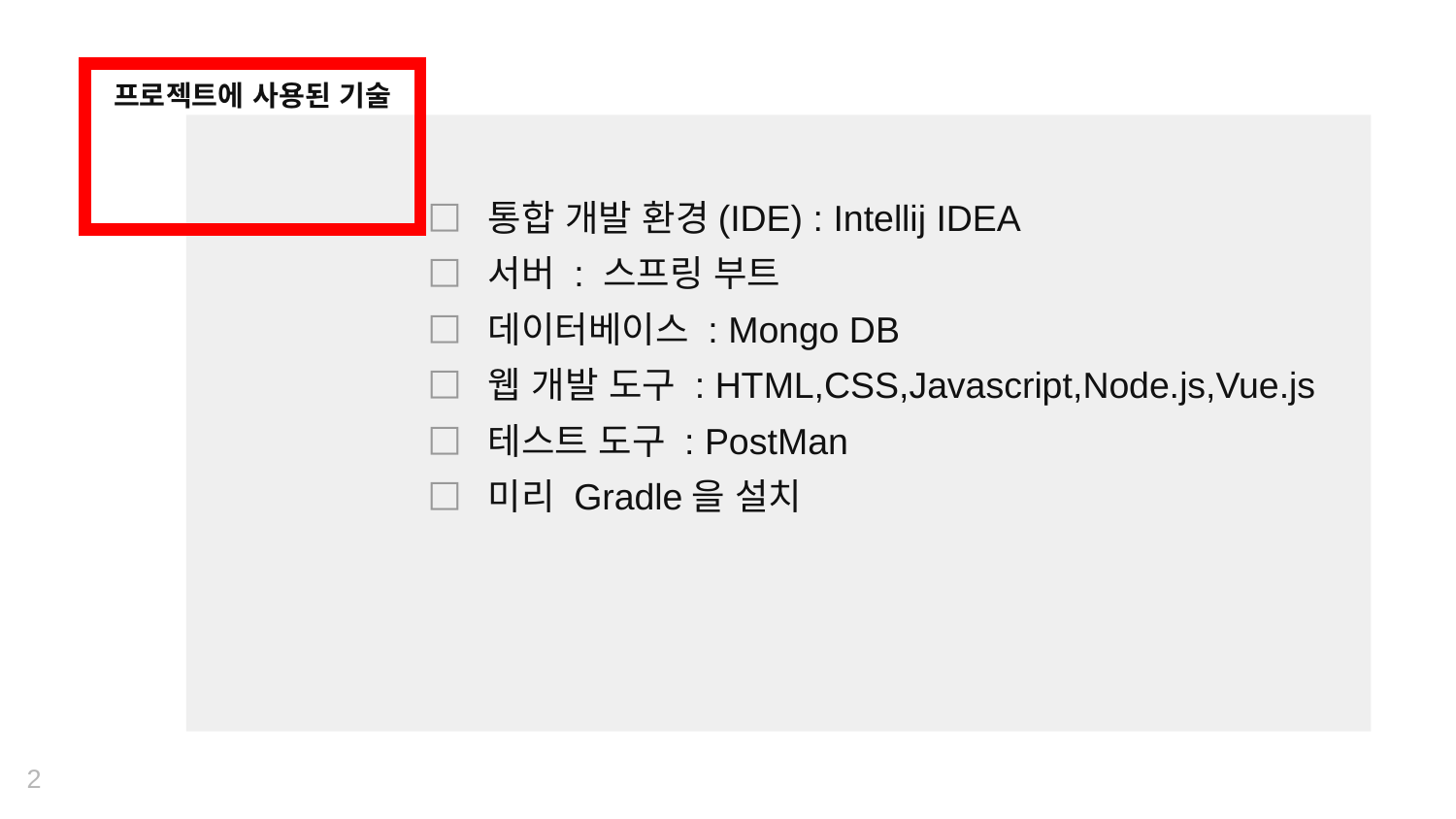

# 프로젝트에 사용된 기술
통합 개발 환경(IDE) : Intellij IDEA
서버 : 스프링 부트
데이터베이스 : Mongo DB
웹 개발 도구 : HTML,CSS,Javascript,Node.js,Vue.js
테스트 도구 : PostMan
미리 Gradle을 설치
2